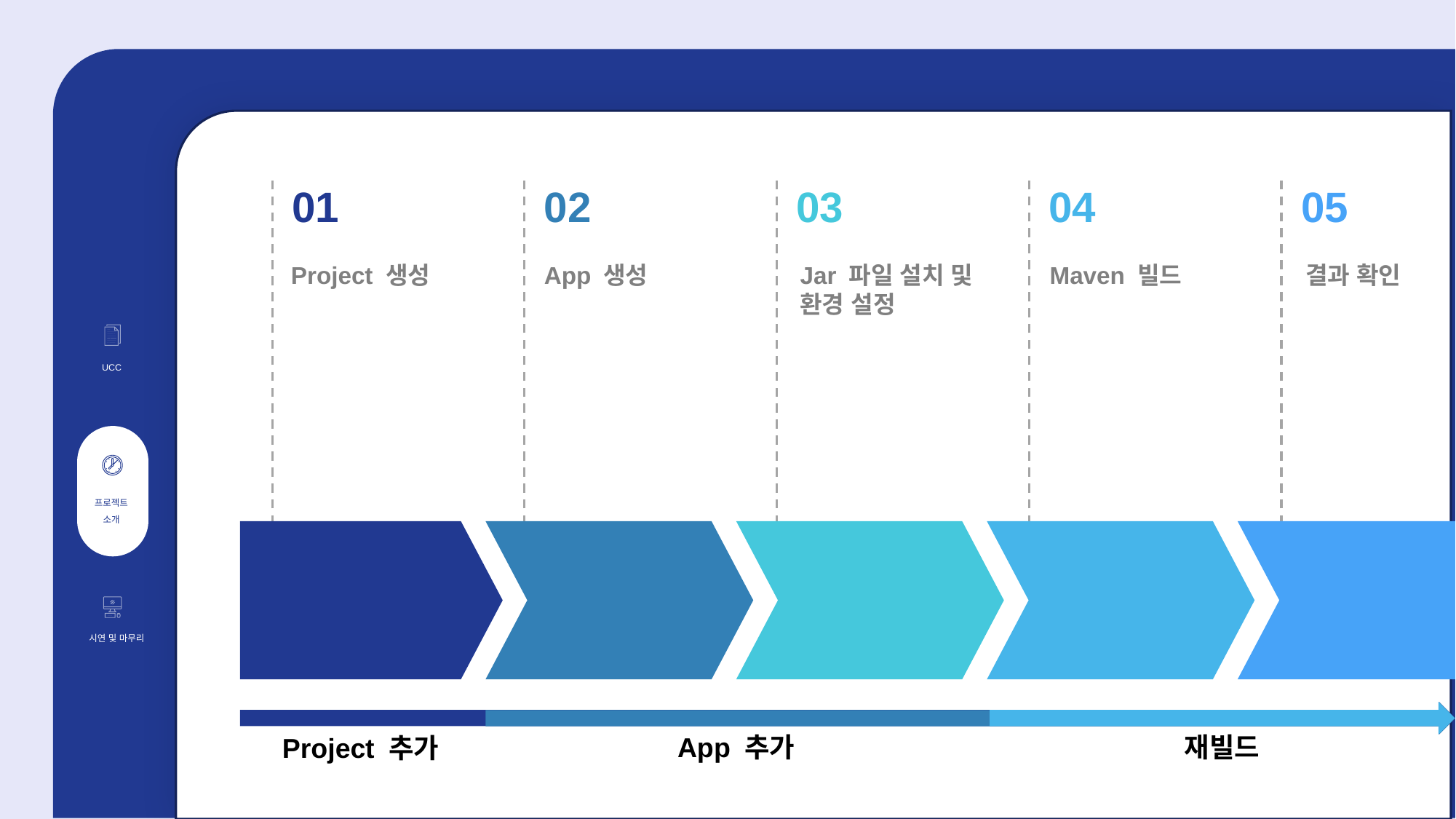

01
02
03
04
05
Project 생성
App 생성
Jar 파일 설치 및
환경 설정
Maven 빌드
결과 확인

App 추가
재빌드
Project 추가

UCC

프로젝트 소개

시연 및 마무리